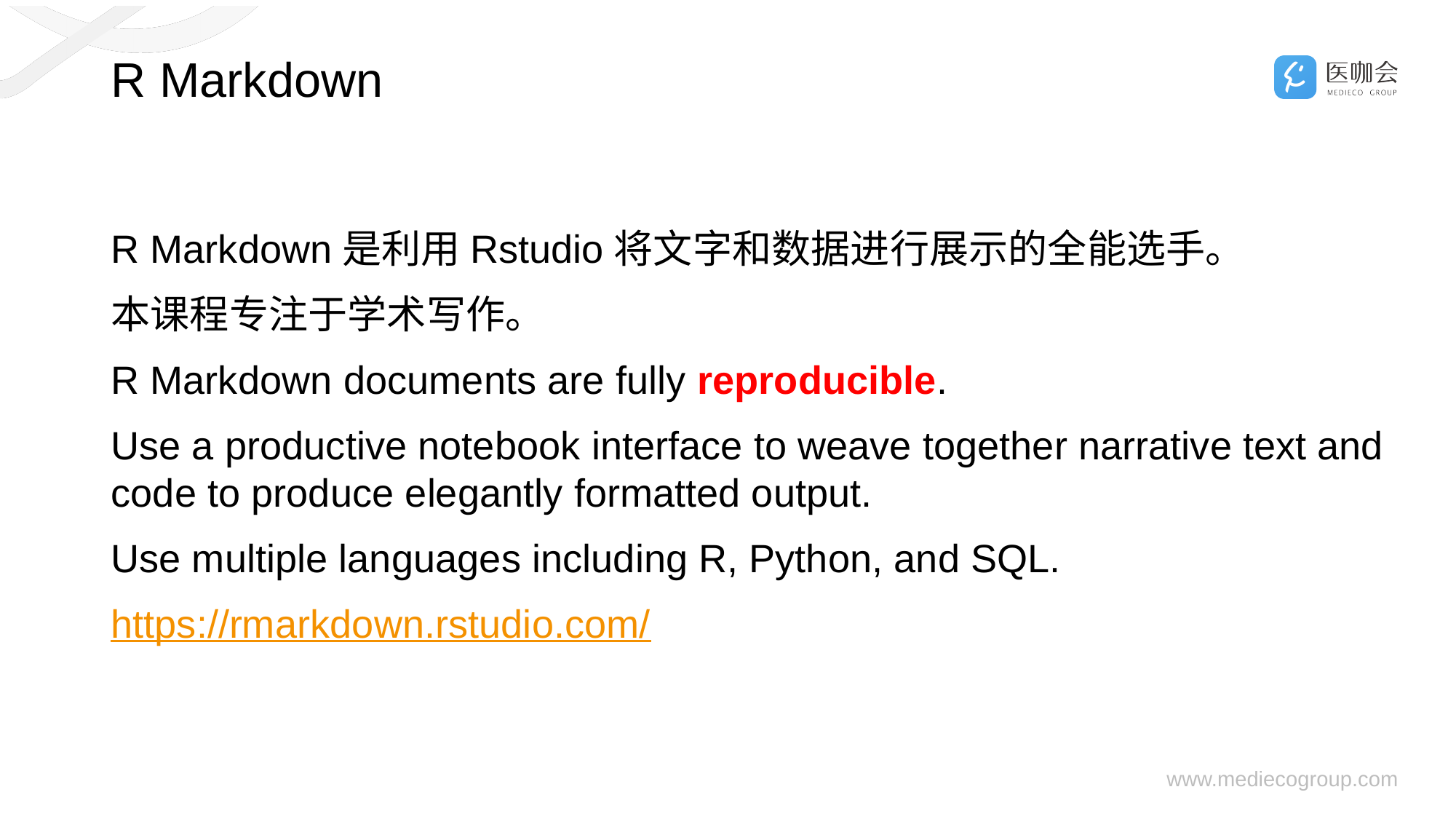

# R Markdown
R Markdown是利用Rstudio将文字和数据进行展示的全能选手。
本课程专注于学术写作。
R Markdown documents are fully reproducible.
Use a productive notebook interface to weave together narrative text and code to produce elegantly formatted output.
Use multiple languages including R, Python, and SQL.
https://rmarkdown.rstudio.com/